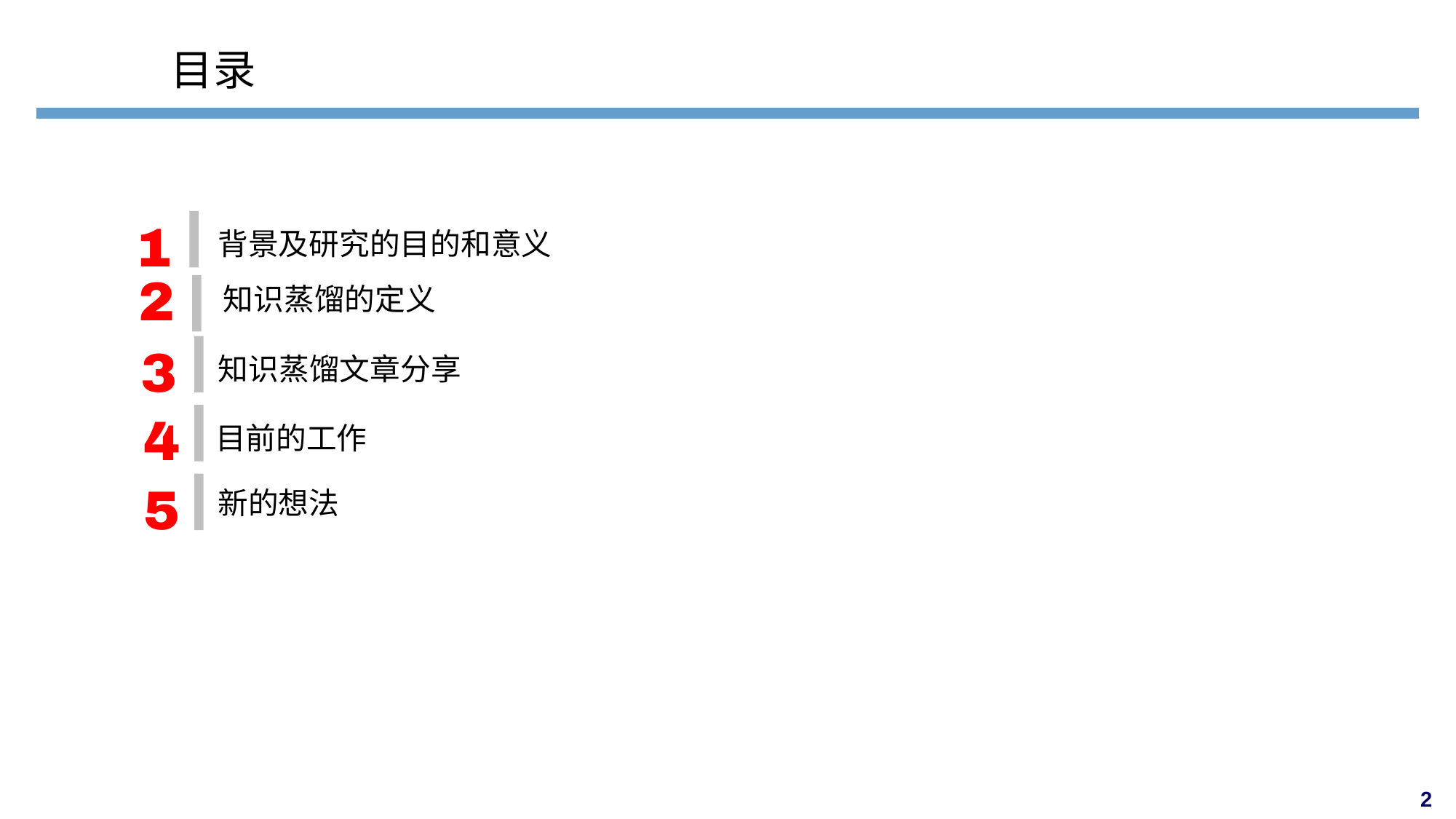

目录
1

背景及研究的目的和意义
2

知识蒸馏的定义
3

知识蒸馏文章分享
4

目前的工作
5

新的想法
2